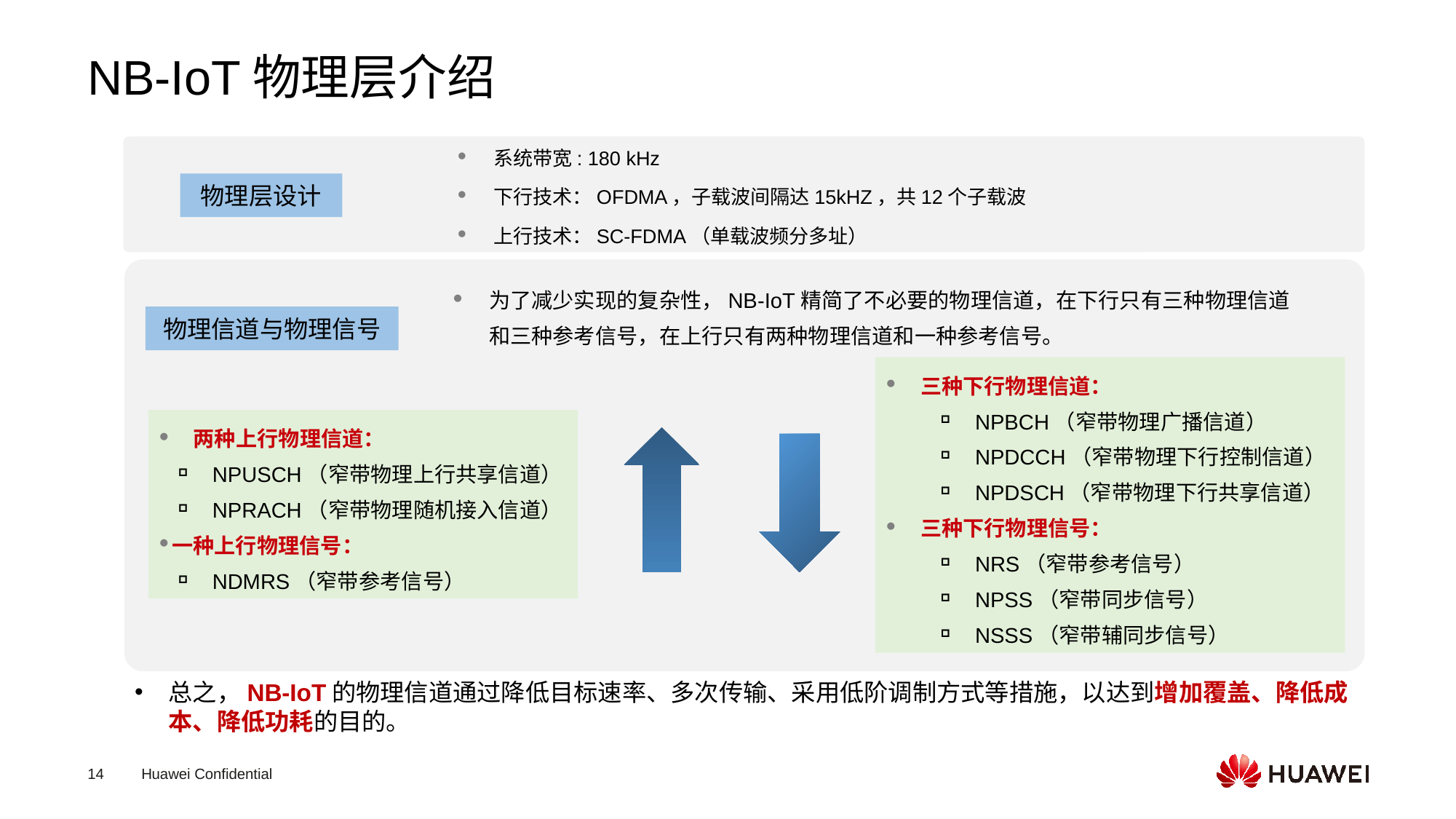

# NB-IoT物理层介绍
系统带宽: 180 kHz
下行技术：OFDMA，子载波间隔达15kHZ，共12个子载波
上行技术：SC-FDMA（单载波频分多址）

物理层设计

为了减少实现的复杂性，NB-IoT精简了不必要的物理信道，在下行只有三种物理信道和三种参考信号，在上行只有两种物理信道和一种参考信号。
物理信道与物理信号
三种下行物理信道：
NPBCH（窄带物理广播信道）
NPDCCH（窄带物理下行控制信道）
NPDSCH（窄带物理下行共享信道）
三种下行物理信号：
NRS（窄带参考信号）
NPSS（窄带同步信号）
NSSS（窄带辅同步信号）
两种上行物理信道：
NPUSCH（窄带物理上行共享信道）
NPRACH（窄带物理随机接入信道）
一种上行物理信号：
NDMRS（窄带参考信号）

总之，NB-IoT的物理信道通过降低目标速率、多次传输、采用低阶调制方式等措施，以达到增加覆盖、降低成本、降低功耗的目的。